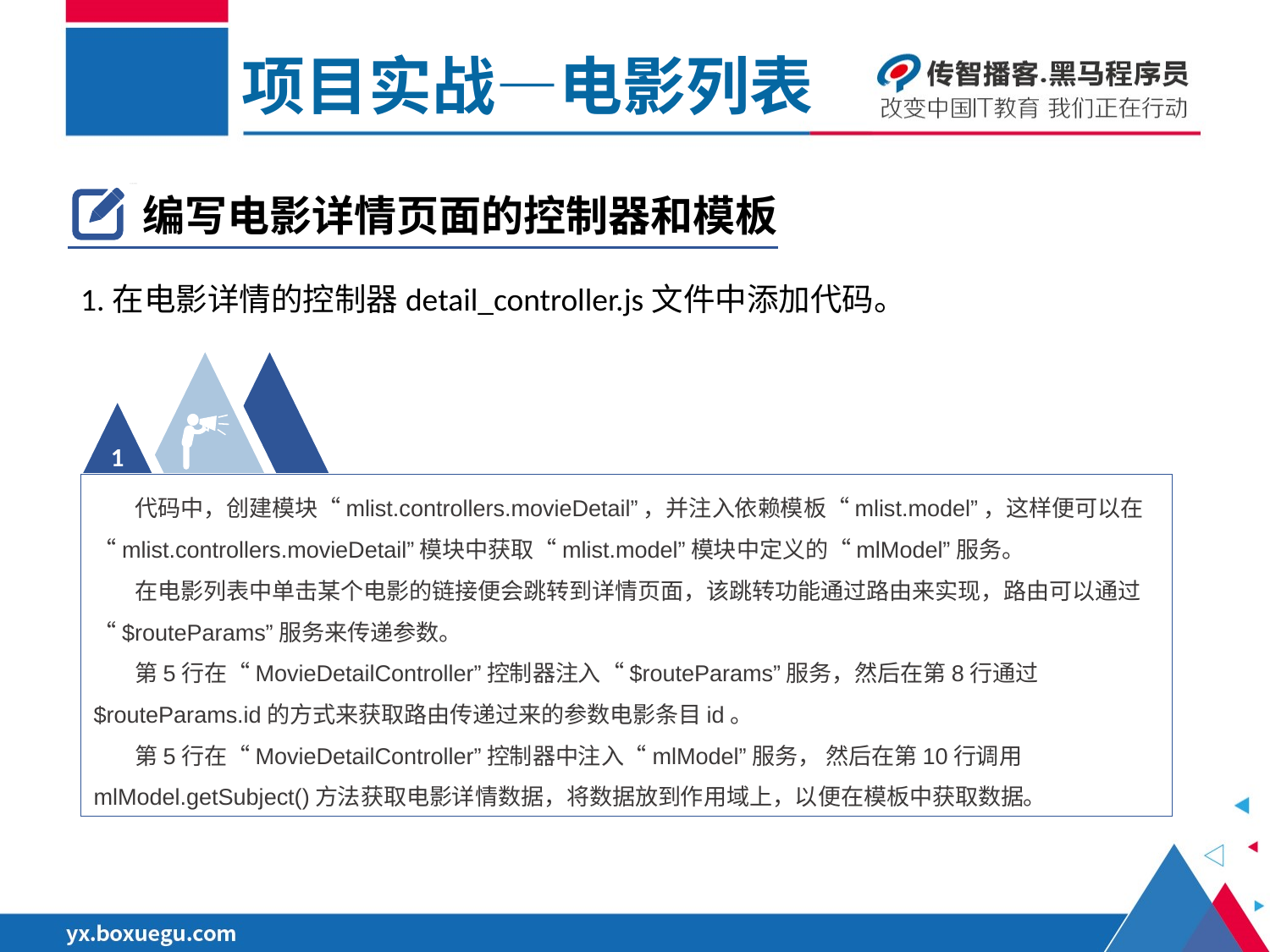

项目实战—电影列表
编写电影详情页面的控制器和模板

1.在电影详情的控制器detail_controller.js文件中添加代码。

1

       代码中，创建模块“mlist.controllers.movieDetail”，并注入依赖模板“mlist.model”，这样便可以在“mlist.controllers.movieDetail”模块中获取“mlist.model”模块中定义的“mlModel”服务。
       在电影列表中单击某个电影的链接便会跳转到详情页面，该跳转功能通过路由来实现，路由可以通过“$routeParams”服务来传递参数。
       第5行在“MovieDetailController”控制器注入“$routeParams”服务，然后在第8行通过$routeParams.id的方式来获取路由传递过来的参数电影条目id。
       第5行在“MovieDetailController”控制器中注入“mlModel”服务， 然后在第10行调用mlModel.getSubject()方法获取电影详情数据，将数据放到作用域上，以便在模板中获取数据。